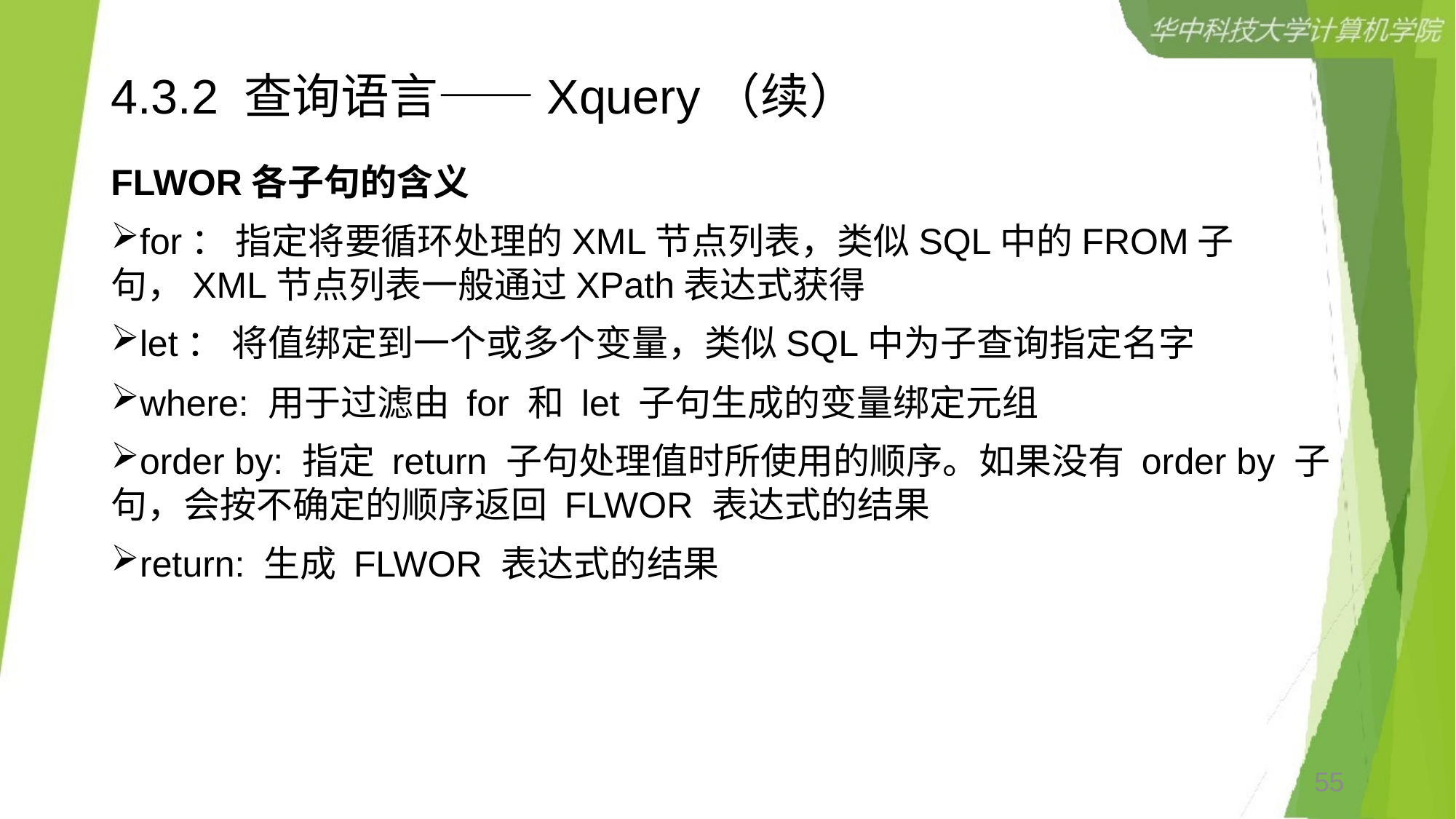

# 4.3.2 查询语言——Xquery（续）
FLWOR各子句的含义
for： 指定将要循环处理的XML节点列表，类似SQL中的FROM子句，XML节点列表一般通过XPath表达式获得
let： 将值绑定到一个或多个变量，类似SQL中为子查询指定名字
where: 用于过滤由 for 和 let 子句生成的变量绑定元组
order by: 指定 return 子句处理值时所使用的顺序。如果没有 order by 子句，会按不确定的顺序返回 FLWOR 表达式的结果
return: 生成 FLWOR 表达式的结果
55